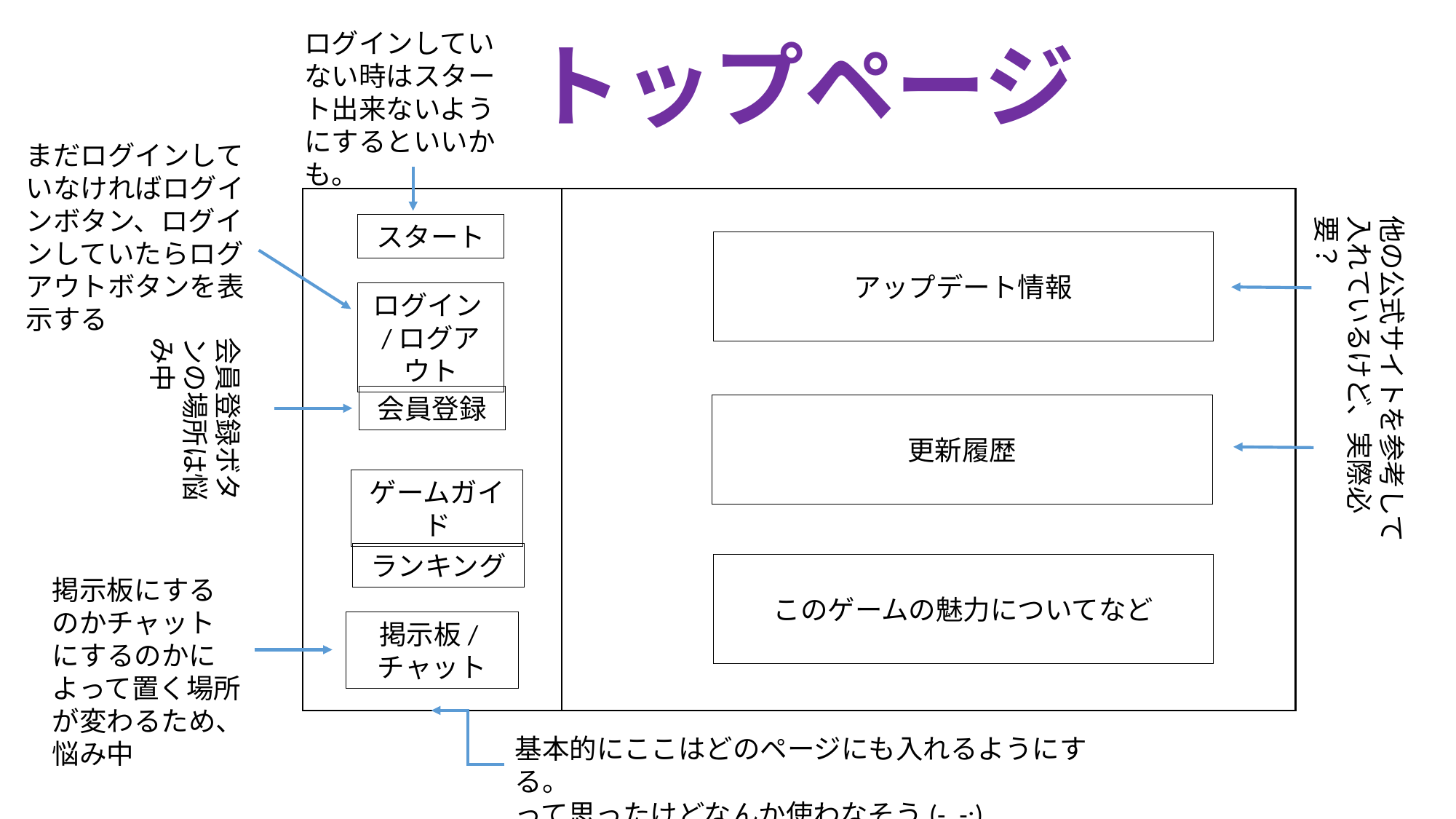

# トップページ
ログインしていない時はスタート出来ないようにするといいかも。
まだログインしていなければログインボタン、ログインしていたらログアウトボタンを表示する

他の公式サイトを参考して入れているけど、実際必要？
スタート

アップデート情報

ログイン/ログアウト
会員登録ボタンの場所は悩み中
会員登録

更新履歴

ゲームガイド
ランキング

このゲームの魅力についてなど

掲示板にするのかチャットにするのかによって置く場所が変わるため、悩み中
掲示板/チャット
基本的にここはどのページにも入れるようにする。
って思ったけどなんか使わなそう(-_-;)